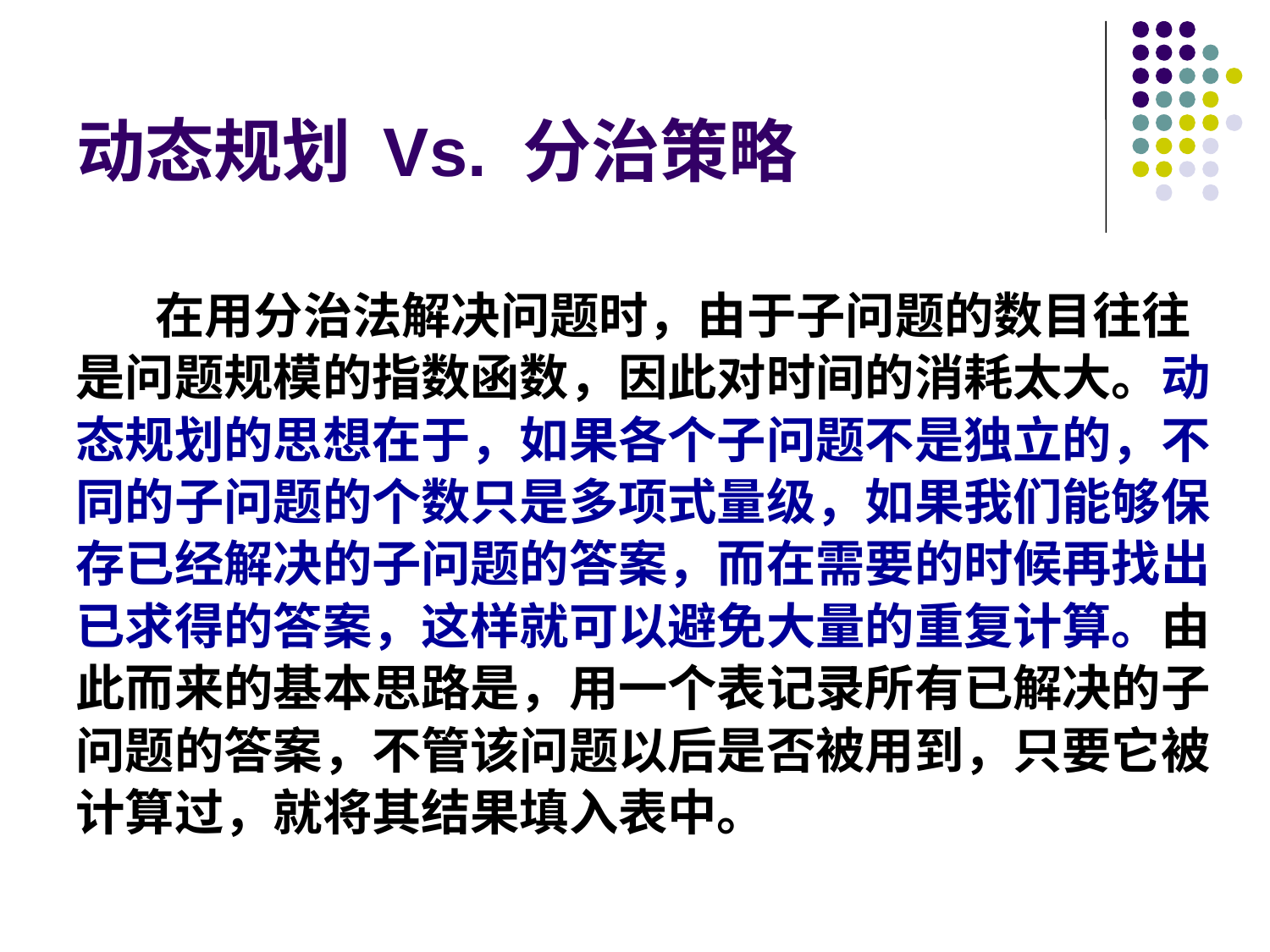

# 动态规划 Vs. 分治策略
      在用分治法解决问题时，由于子问题的数目往往是问题规模的指数函数，因此对时间的消耗太大。动态规划的思想在于，如果各个子问题不是独立的，不同的子问题的个数只是多项式量级，如果我们能够保存已经解决的子问题的答案，而在需要的时候再找出已求得的答案，这样就可以避免大量的重复计算。由此而来的基本思路是，用一个表记录所有已解决的子问题的答案，不管该问题以后是否被用到，只要它被计算过，就将其结果填入表中。